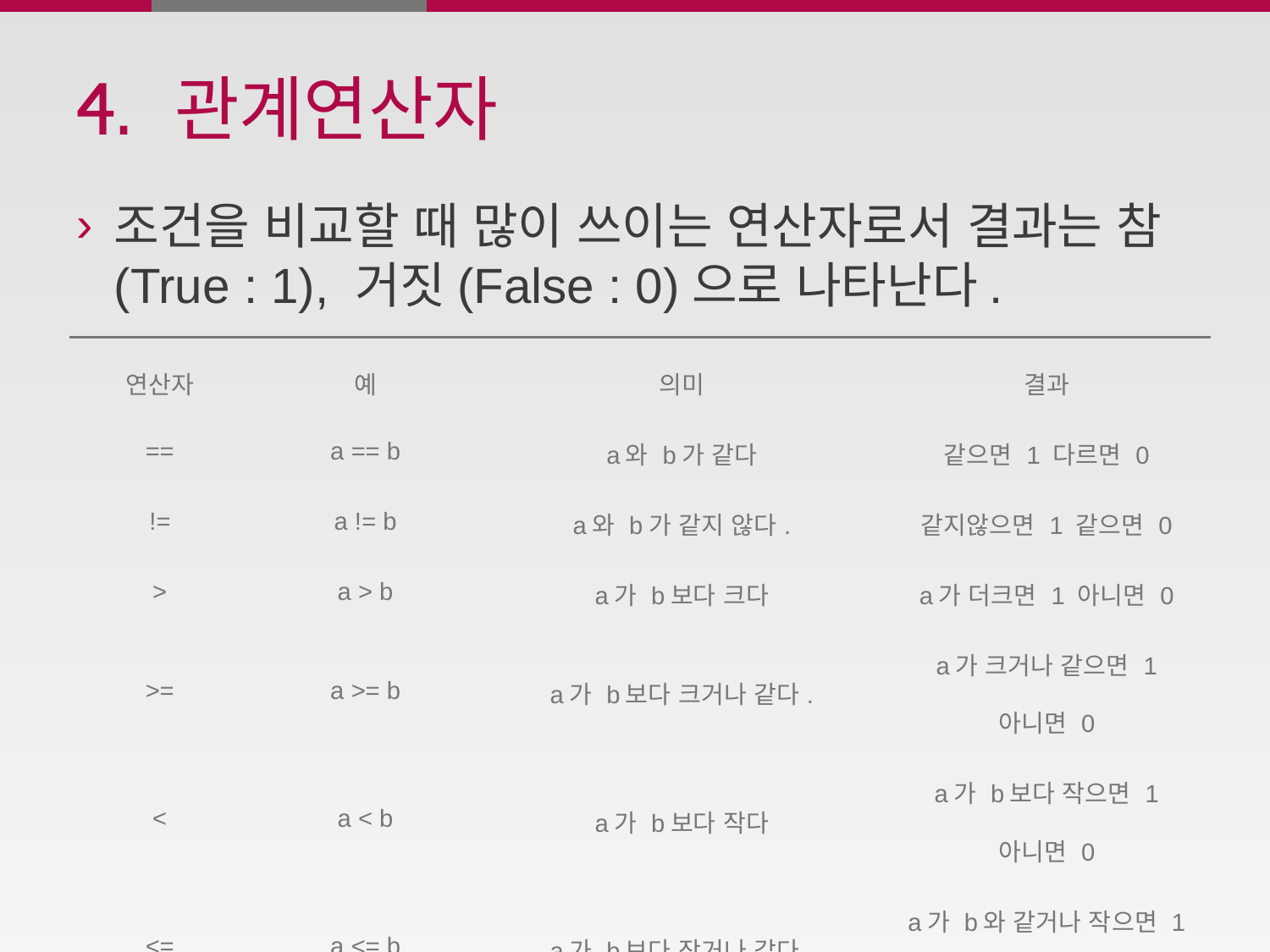

# 4. 관계연산자
조건을 비교할 때 많이 쓰이는 연산자로서 결과는 참(True : 1), 거짓(False : 0)으로 나타난다.

| 연산자 | 예 | 의미 | 결과 |
| --- | --- | --- | --- |
| == | a == b | a와 b가 같다 | 같으면 1 다르면 0 |
| != | a != b | a와 b가 같지 않다. | 같지않으면 1 같으면 0 |
| > | a > b | a가 b보다 크다 | a가 더크면 1 아니면 0 |
| >= | a >= b | a가 b보다 크거나 같다. | a가 크거나 같으면 1 아니면 0 |
| < | a < b | a가 b보다 작다 | a가 b보다 작으면 1 아니면 0 |
| <= | a <= b | a가 b보다 작거나 같다. | a가 b와 같거나 작으면 1 아니면 0 |